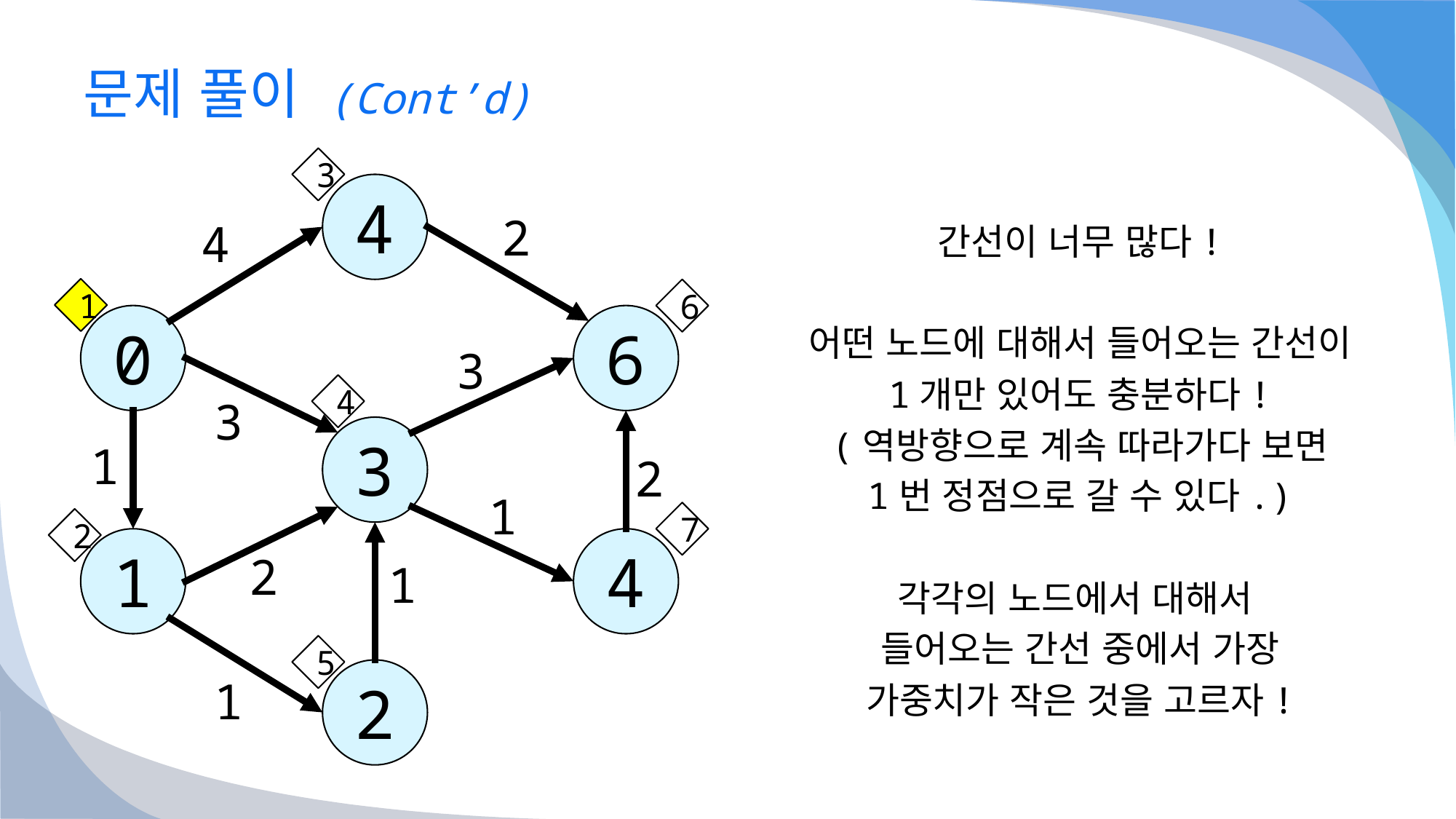

# 문제 풀이 (Cont’d)
3
1
6
4
7
2
5

간선이 너무 많다!

어떤 노드에 대해서 들어오는 간선이
1개만 있어도 충분하다!
(역방향으로 계속 따라가다 보면
1번 정점으로 갈 수 있다.)

각각의 노드에서 대해서
들어오는 간선 중에서 가장
가중치가 작은 것을 고르자!
4
2
4
0
6
3
3
3
1
2
1
1
4
2
1
2
1